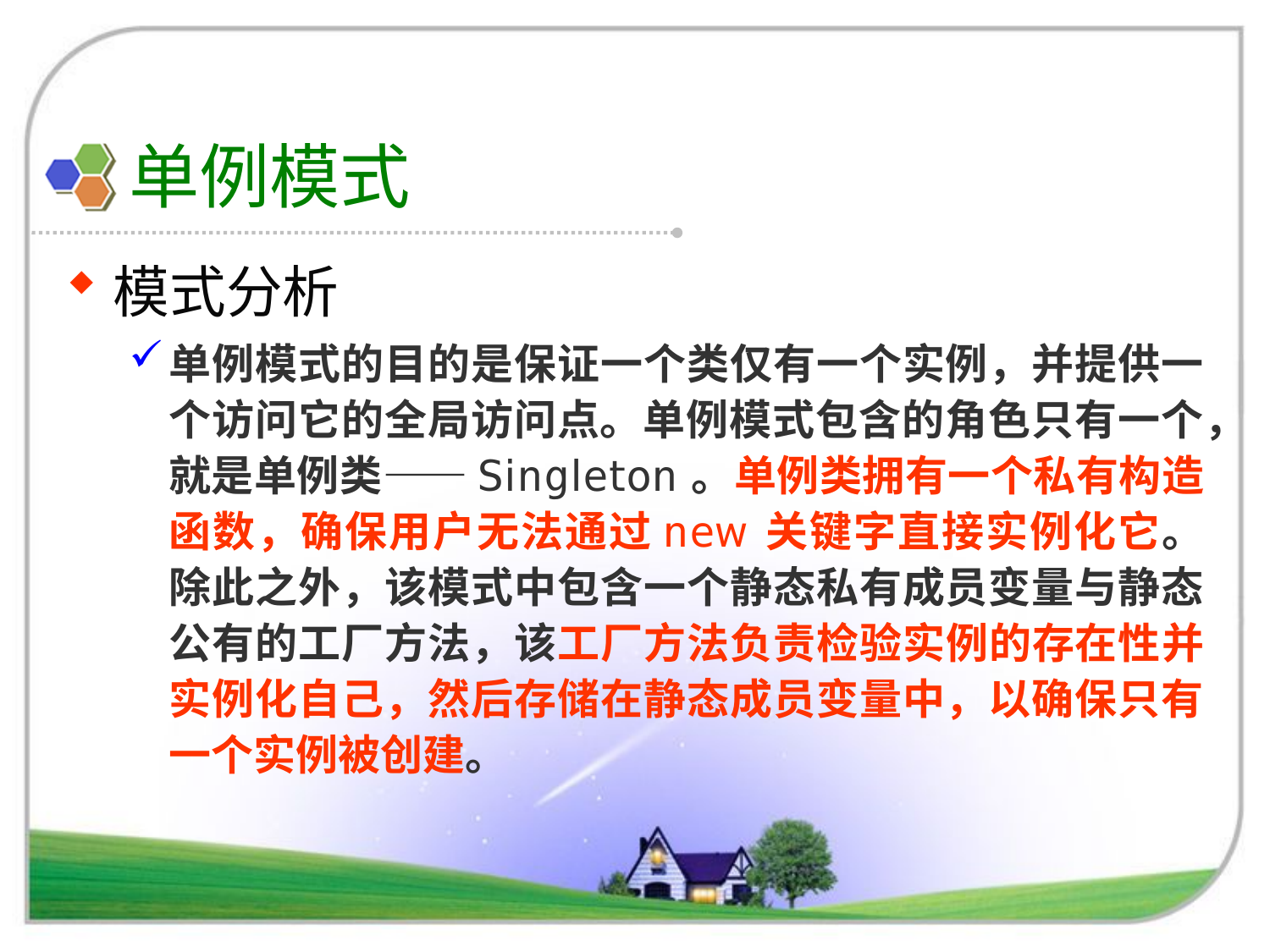

# 单例模式
模式分析
单例模式的目的是保证一个类仅有一个实例，并提供一个访问它的全局访问点。单例模式包含的角色只有一个，就是单例类——Singleton。单例类拥有一个私有构造函数，确保用户无法通过new关键字直接实例化它。除此之外，该模式中包含一个静态私有成员变量与静态公有的工厂方法，该工厂方法负责检验实例的存在性并实例化自己，然后存储在静态成员变量中，以确保只有一个实例被创建。